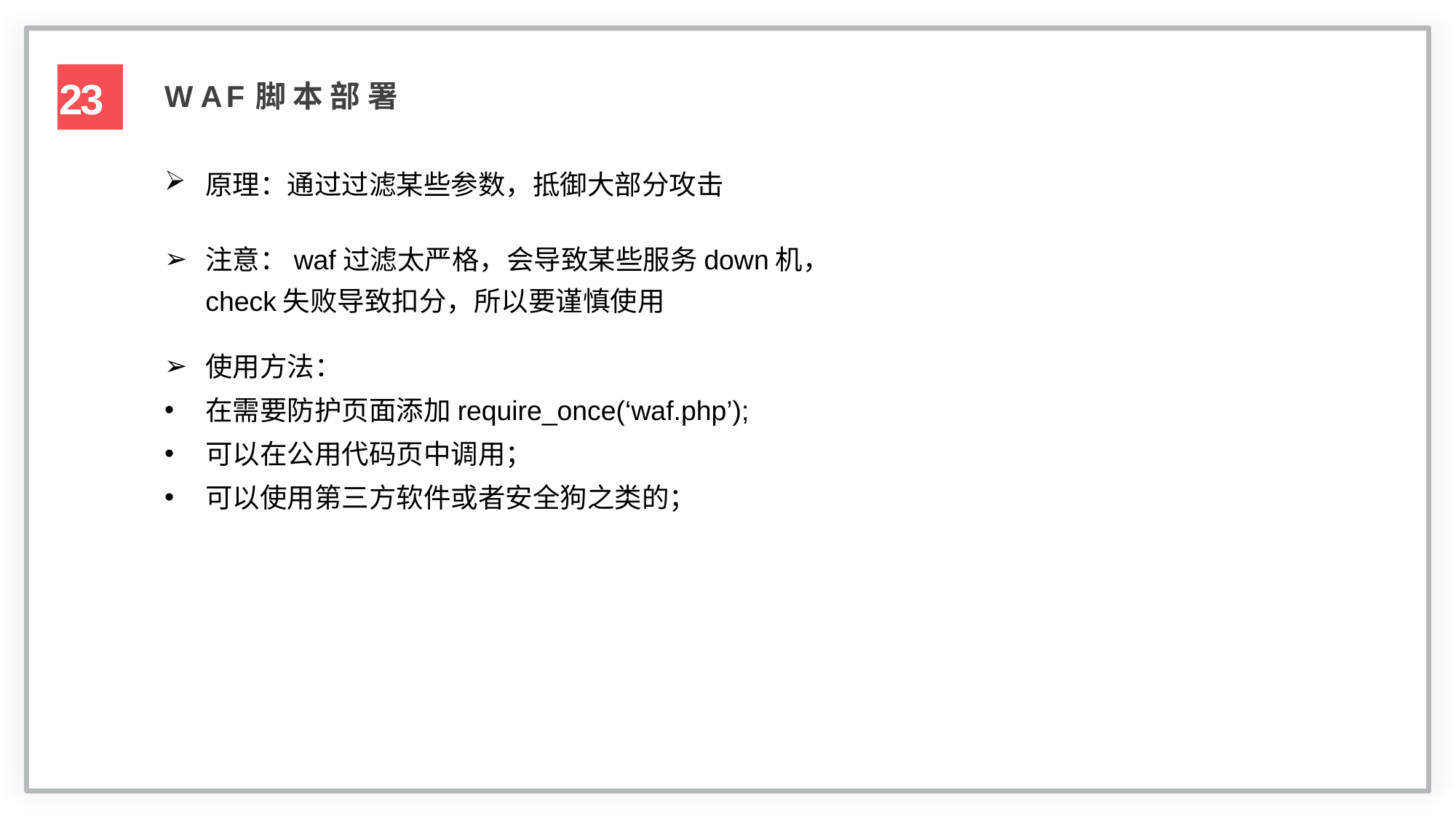

23
W A F 脚 本 部 署
原理：通过过滤某些参数，抵御大部分攻击

注意：waf过滤太严格，会导致某些服务down机，
check失败导致扣分，所以要谨慎使用

使用方法：
在需要防护页面添加require_once(‘waf.php’);
可以在公用代码页中调用；
可以使用第三方软件或者安全狗之类的；